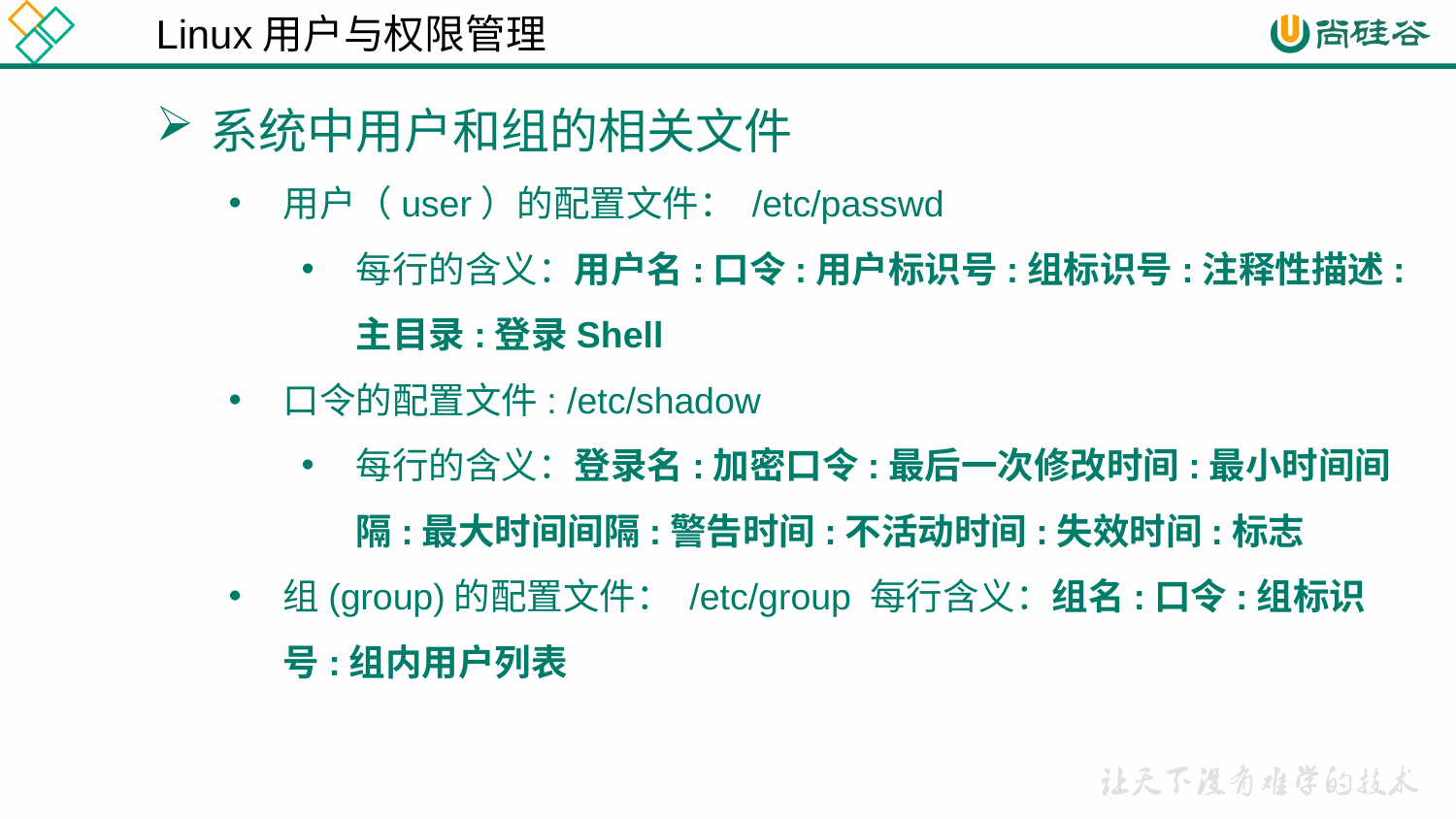

Linux用户与权限管理
系统中用户和组的相关文件
用户（user）的配置文件： /etc/passwd
每行的含义：用户名:口令:用户标识号:组标识号:注释性描述:主目录:登录Shell
口令的配置文件: /etc/shadow
每行的含义：登录名:加密口令:最后一次修改时间:最小时间间隔:最大时间间隔:警告时间:不活动时间:失效时间:标志
组(group)的配置文件： /etc/group 每行含义：组名:口令:组标识号:组内用户列表